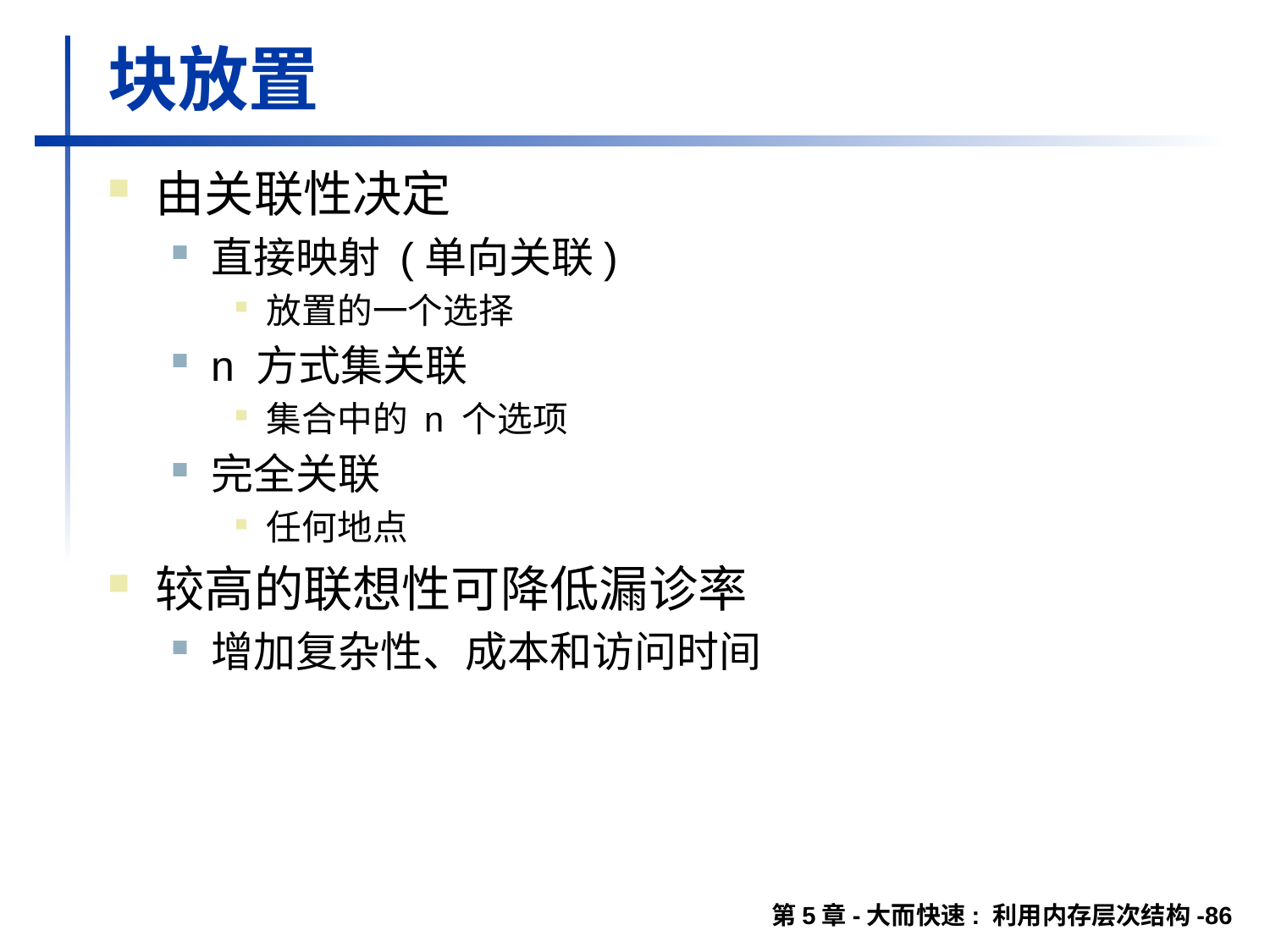

# 块放置
由关联性决定
直接映射 (单向关联)
放置的一个选择
n 方式集关联
集合中的 n 个选项
完全关联
任何地点
较高的联想性可降低漏诊率
增加复杂性、成本和访问时间
第5章-大而快速: 利用内存层次结构-86